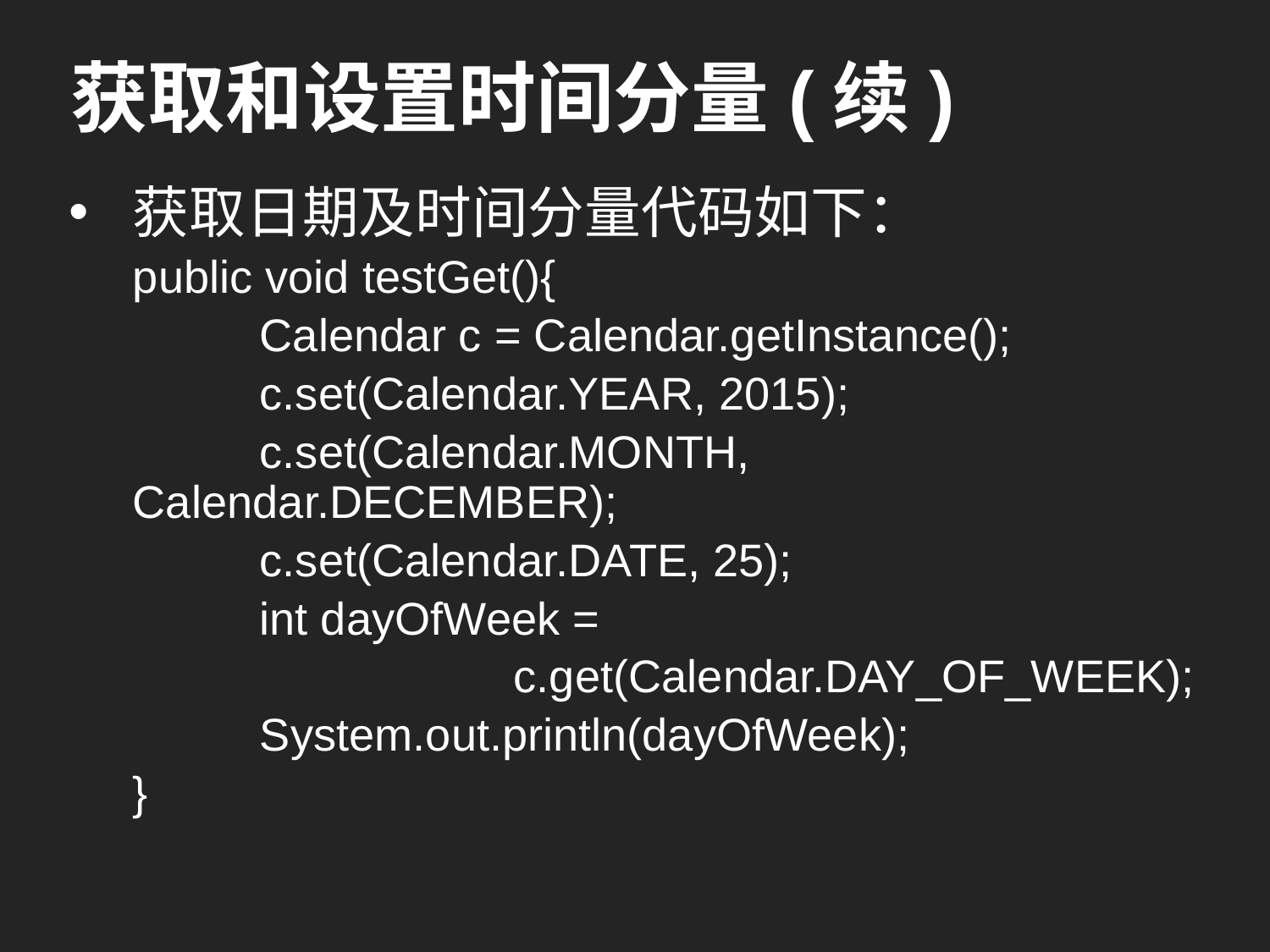

# 获取和设置时间分量(续)
获取日期及时间分量代码如下：
public void testGet(){
	Calendar c = Calendar.getInstance();
	c.set(Calendar.YEAR, 2015);
	c.set(Calendar.MONTH, Calendar.DECEMBER);
	c.set(Calendar.DATE, 25);
	int dayOfWeek =
			c.get(Calendar.DAY_OF_WEEK);
	System.out.println(dayOfWeek);
}